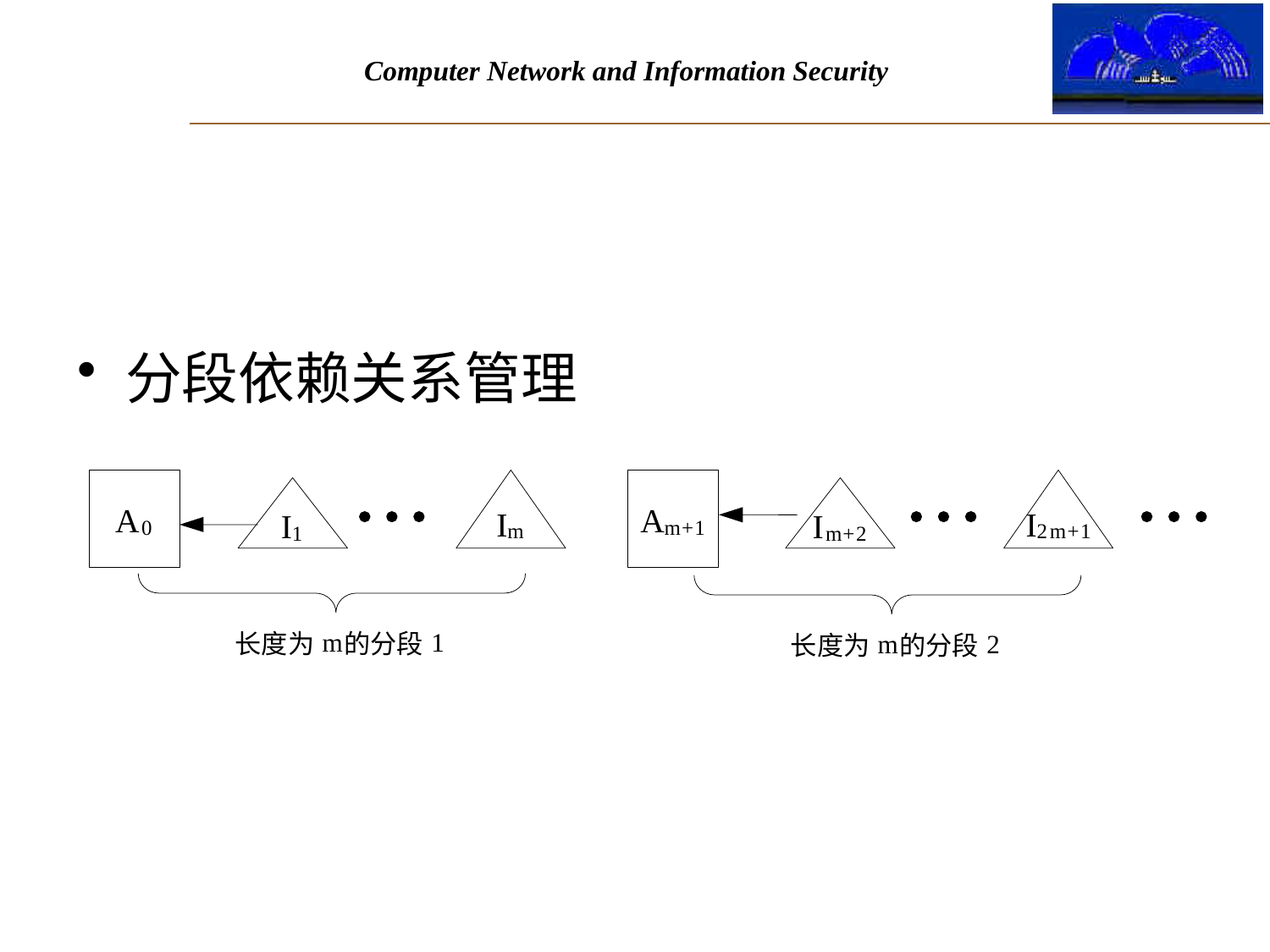

#
分段依赖关系管理

A
0

A
I
I
I
I

m
+
1

m
2
m
+
1
1
m
+
2

m
1
m
2
长度为
的分段
长度为
的分段